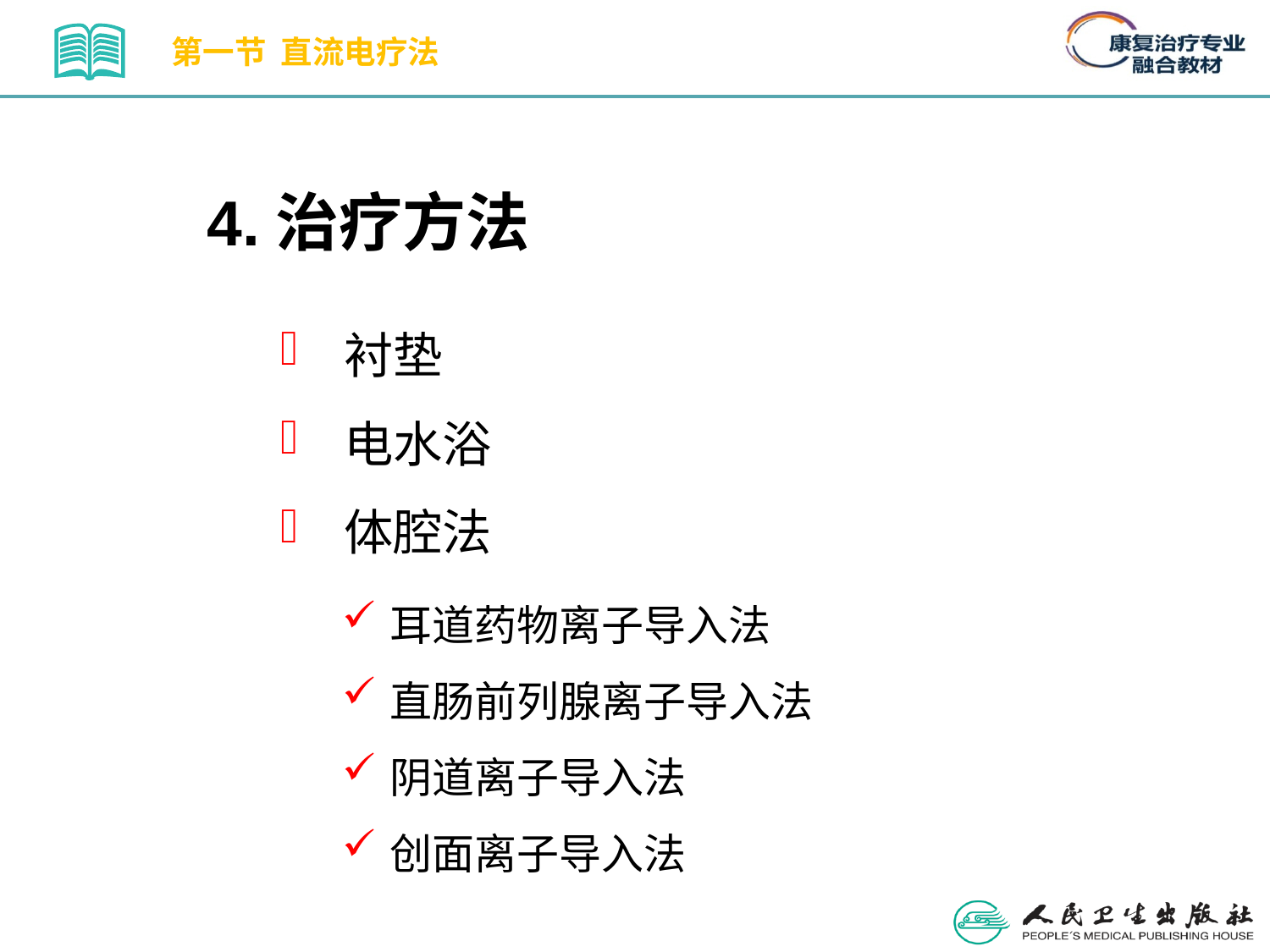

第一节  直流电疗法
4.治疗方法
衬垫
电水浴
体腔法
第三节
直流电离子导入治疗技术
耳道药物离子导入法
直肠前列腺离子导入法
阴道离子导入法
创面离子导入法